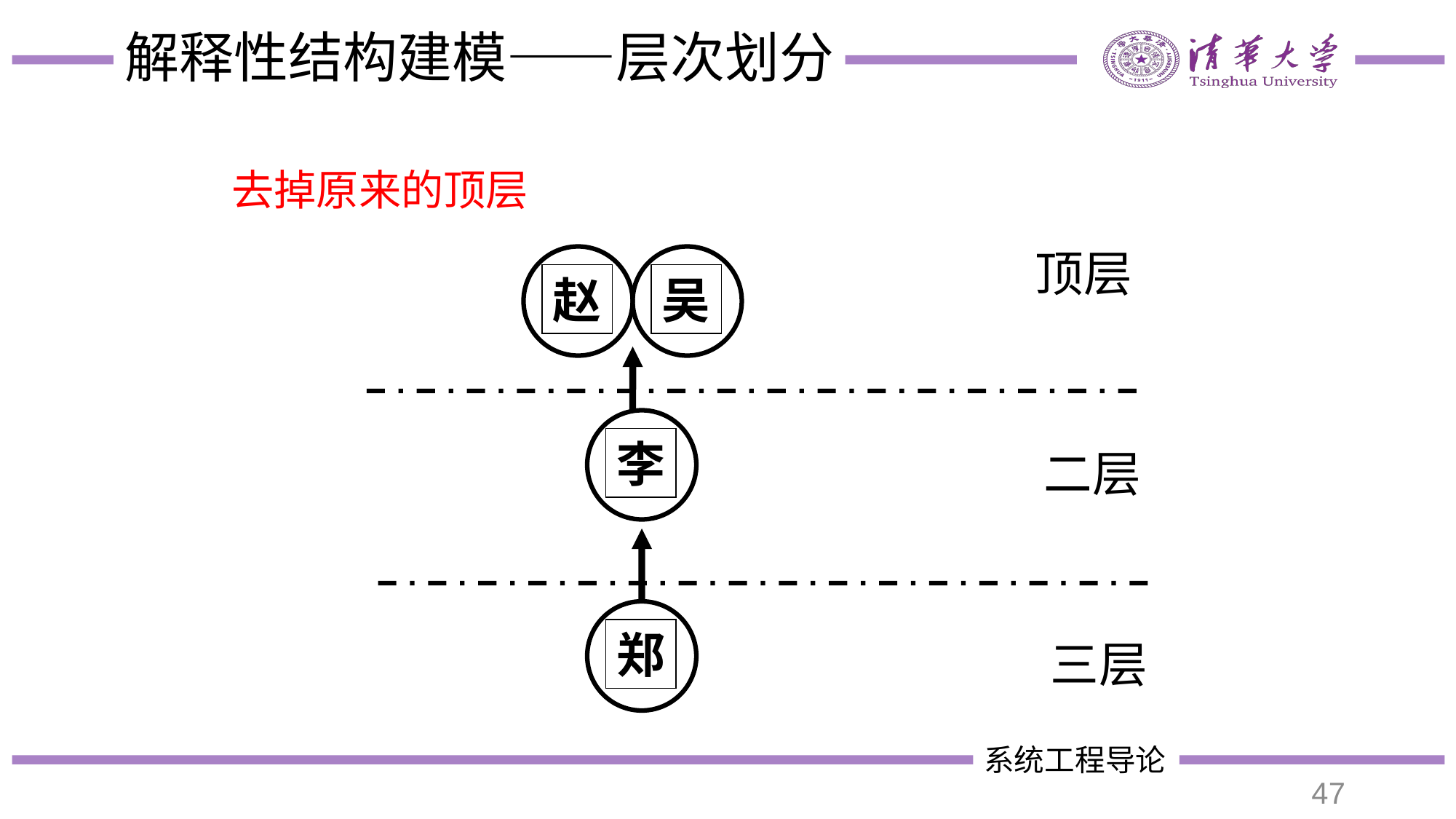

# 解释性结构建模——层次划分
去掉原来的顶层
顶层

赵

吴

李
二层

郑
三层
47